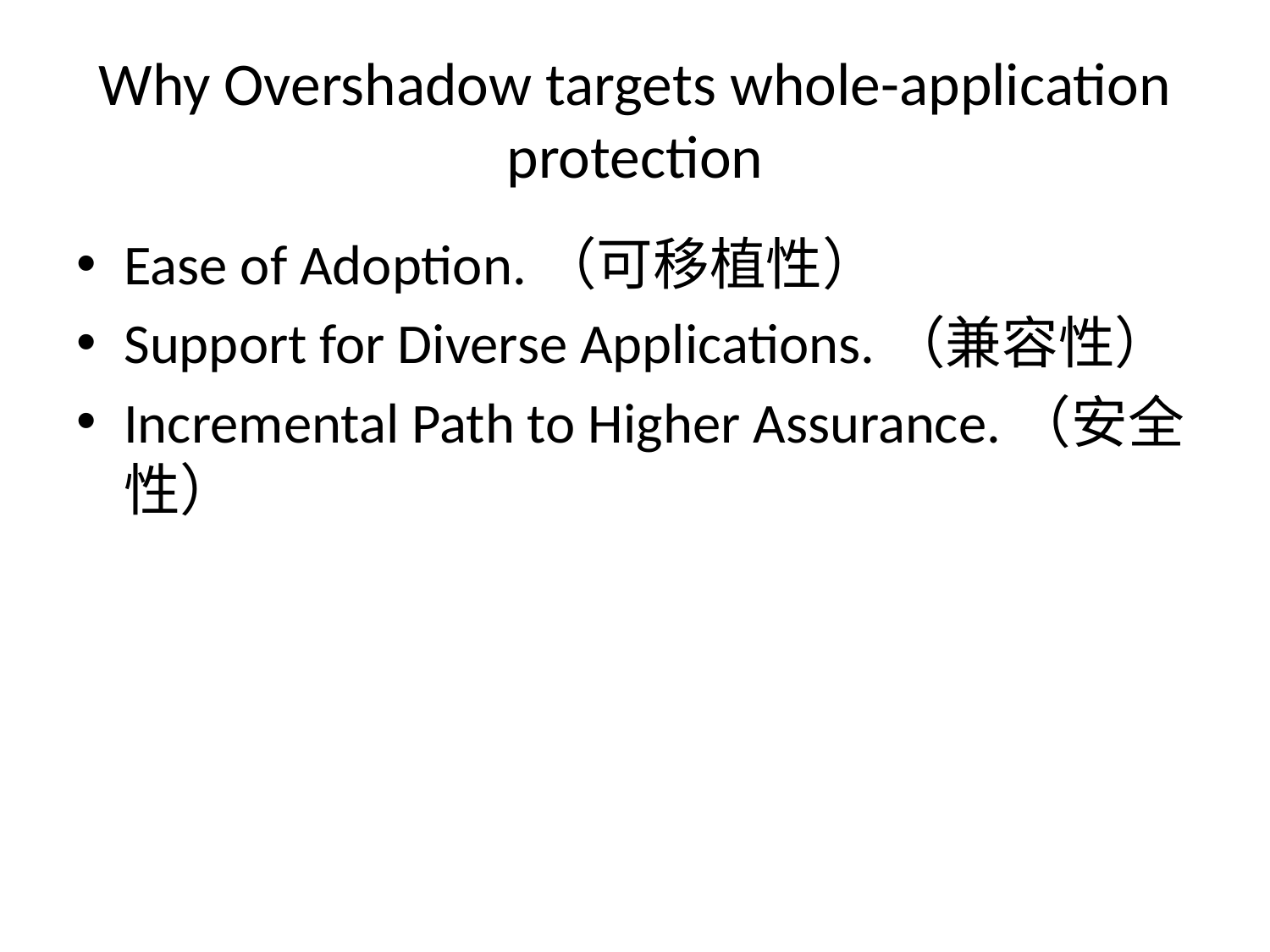

# Why Overshadow targets whole-application protection
Ease of Adoption.（可移植性）
Support for Diverse Applications.（兼容性）
Incremental Path to Higher Assurance.（安全性）